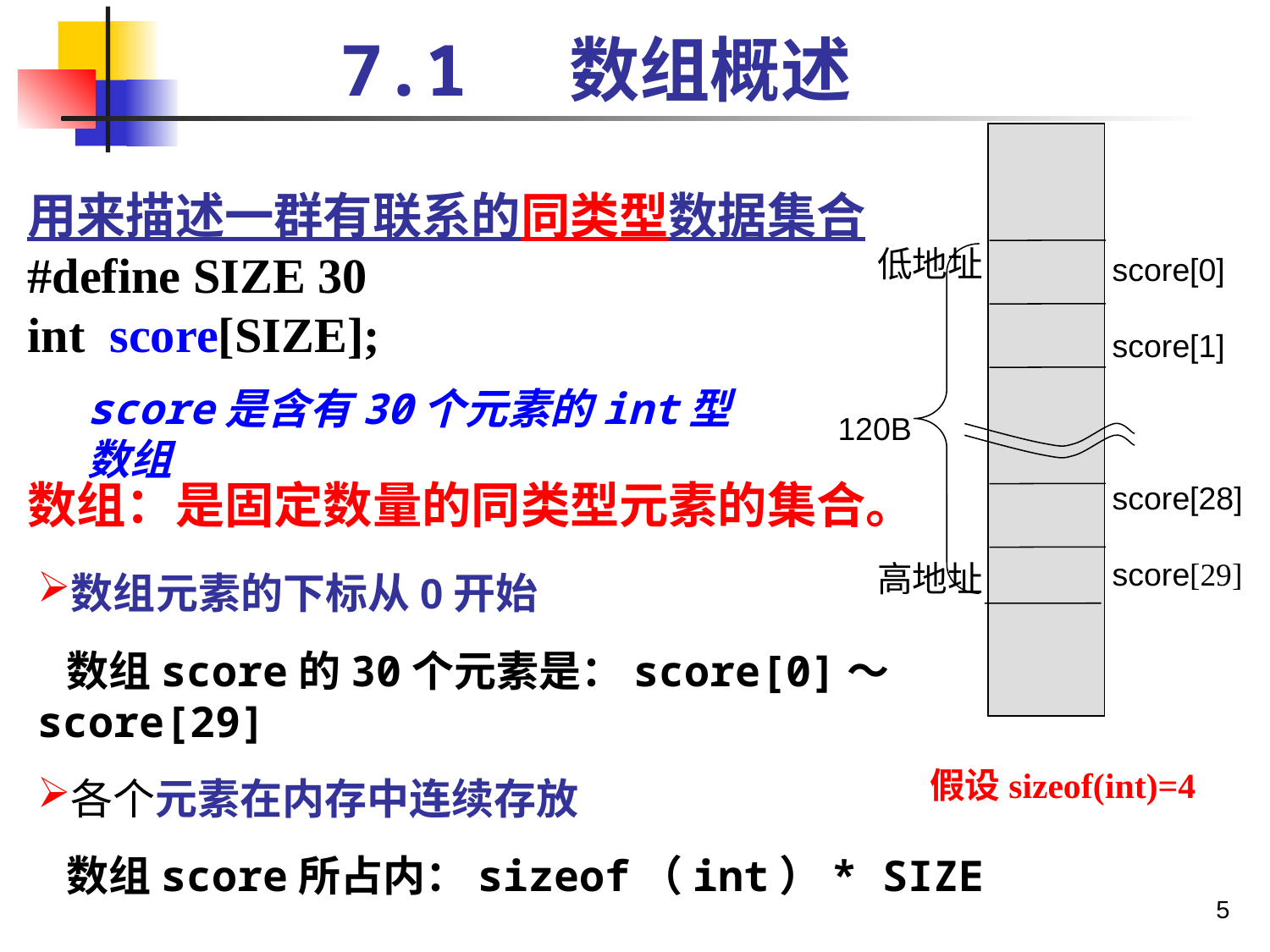

7.1  数组概述

score[0]

score[1]

score[28]

score[29]

120B

低地址
高地址
用来描述一群有联系的同类型数据集合
#define SIZE 30
int  score[SIZE];
score是含有30个元素的int型数组
数组：是固定数量的同类型元素的集合。
数组元素的下标从0开始
  数组score的30个元素是：score[0]～score[29]
各个元素在内存中连续存放
  数组score所占内：sizeof（int）* SIZE
假设sizeof(int)=4
5